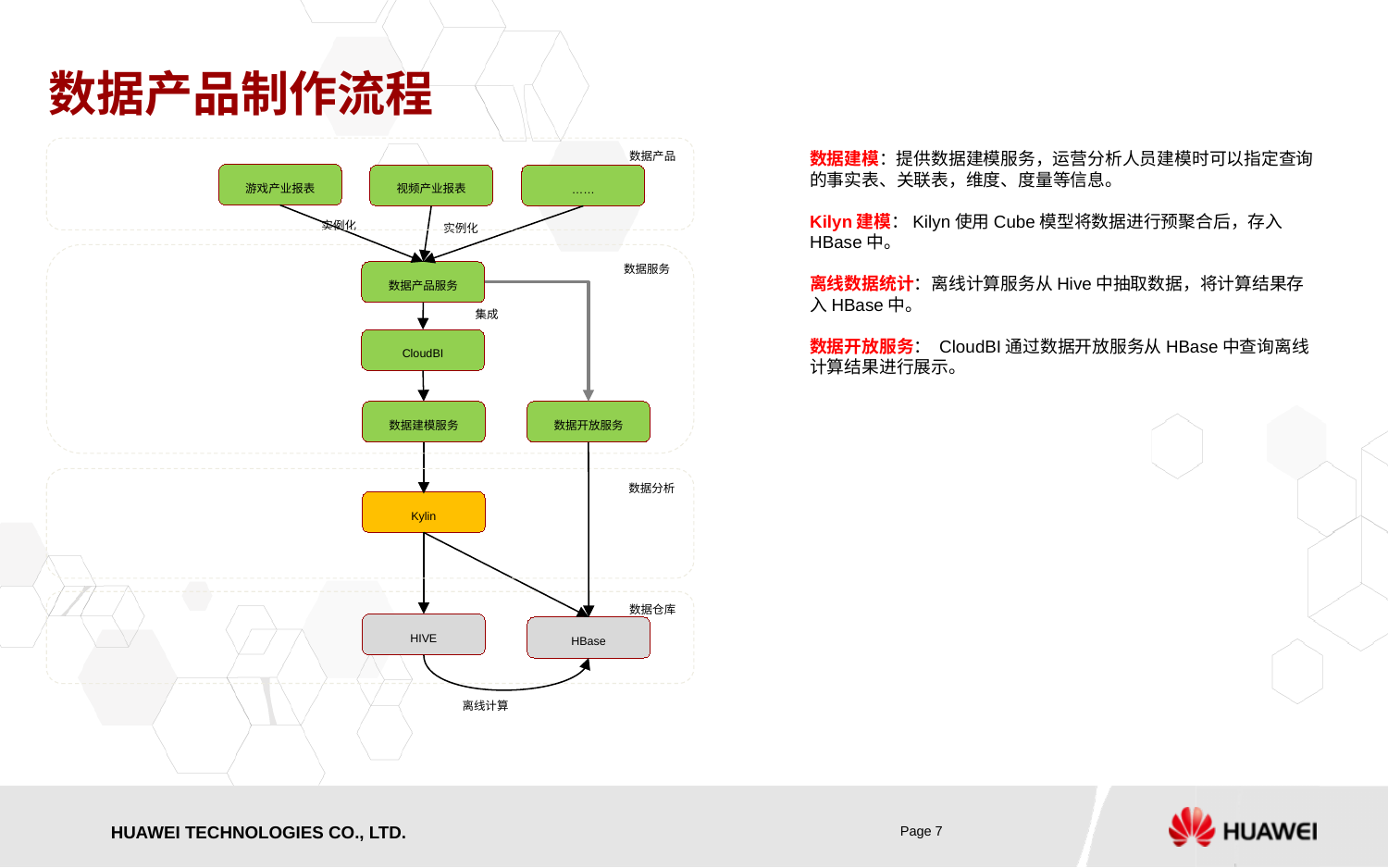

# 数据产品制作流程
数据产品
数据建模：提供数据建模服务，运营分析人员建模时可以指定查询的事实表、关联表，维度、度量等信息。

Kilyn建模：Kilyn使用Cube模型将数据进行预聚合后，存入HBase中。

离线数据统计：离线计算服务从Hive中抽取数据，将计算结果存入HBase中。

数据开放服务： CloudBI通过数据开放服务从HBase中查询离线计算结果进行展示。

游戏产业报表
视频产业报表
……
实例化
实例化
数据服务
数据产品服务
集成
CloudBI
数据建模服务
数据开放服务
数据分析
Kylin
数据仓库
HIVE
HBase
离线计算